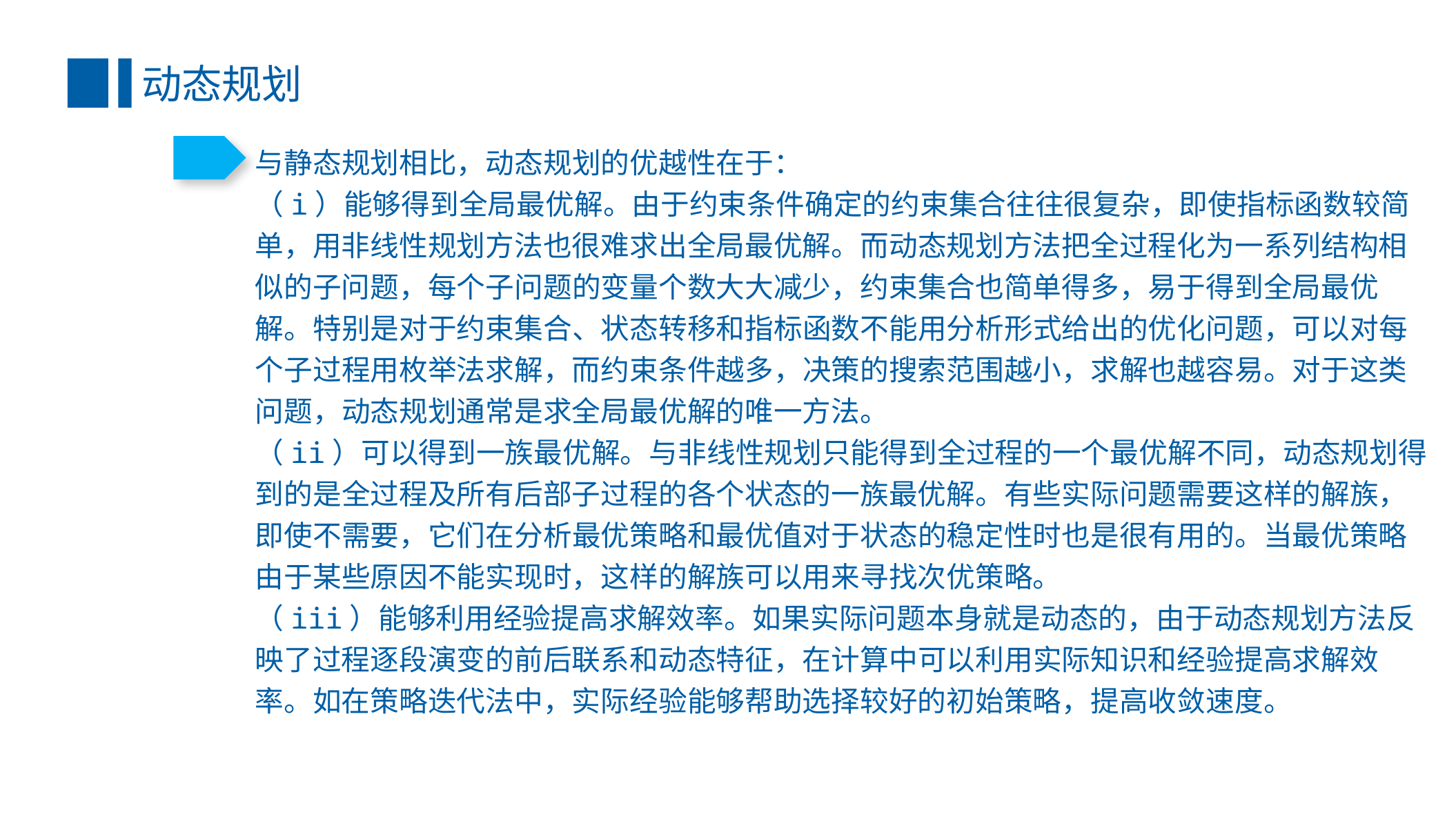

动态规划

与静态规划相比，动态规划的优越性在于：
（i）能够得到全局最优解。由于约束条件确定的约束集合往往很复杂，即使指标函数较简单，用非线性规划方法也很难求出全局最优解。而动态规划方法把全过程化为一系列结构相似的子问题，每个子问题的变量个数大大减少，约束集合也简单得多，易于得到全局最优解。特别是对于约束集合、状态转移和指标函数不能用分析形式给出的优化问题，可以对每个子过程用枚举法求解，而约束条件越多，决策的搜索范围越小，求解也越容易。对于这类问题，动态规划通常是求全局最优解的唯一方法。
（ii）可以得到一族最优解。与非线性规划只能得到全过程的一个最优解不同，动态规划得到的是全过程及所有后部子过程的各个状态的一族最优解。有些实际问题需要这样的解族，即使不需要，它们在分析最优策略和最优值对于状态的稳定性时也是很有用的。当最优策略由于某些原因不能实现时，这样的解族可以用来寻找次优策略。
（iii）能够利用经验提高求解效率。如果实际问题本身就是动态的，由于动态规划方法反映了过程逐段演变的前后联系和动态特征，在计算中可以利用实际知识和经验提高求解效率。如在策略迭代法中，实际经验能够帮助选择较好的初始策略，提高收敛速度。